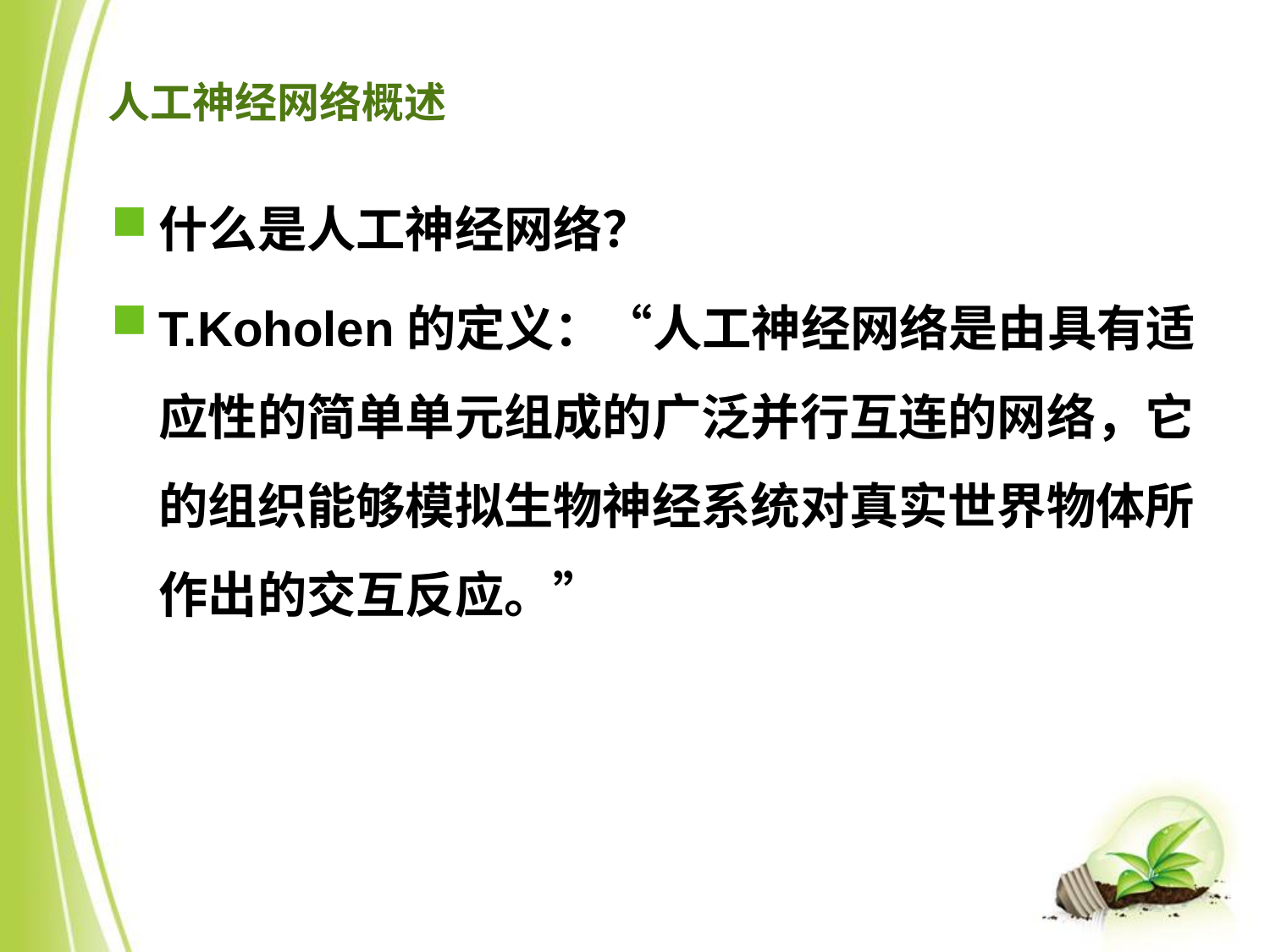

# 人工神经网络概述
什么是人工神经网络？
T.Koholen的定义：“人工神经网络是由具有适应性的简单单元组成的广泛并行互连的网络，它的组织能够模拟生物神经系统对真实世界物体所作出的交互反应。”